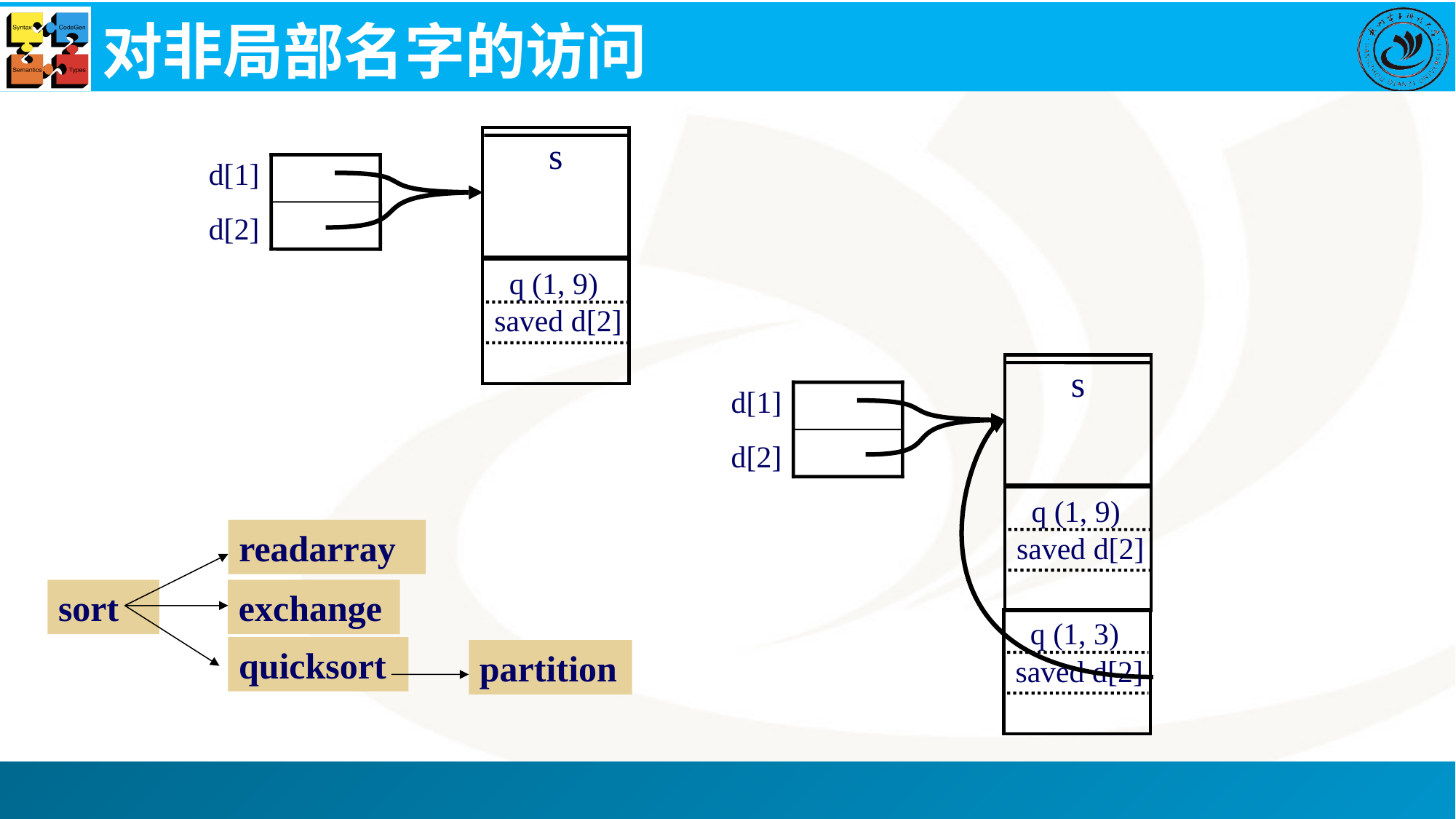

# 对非局部名字的访问

s

d[1]

d[2]

q (1, 9)
saved d[2]

s

d[1]

d[2]

q (1, 9)
saved d[2]

q (1, 3)
saved d[2]

readarray

sort
exchange

quicksort
partition

61